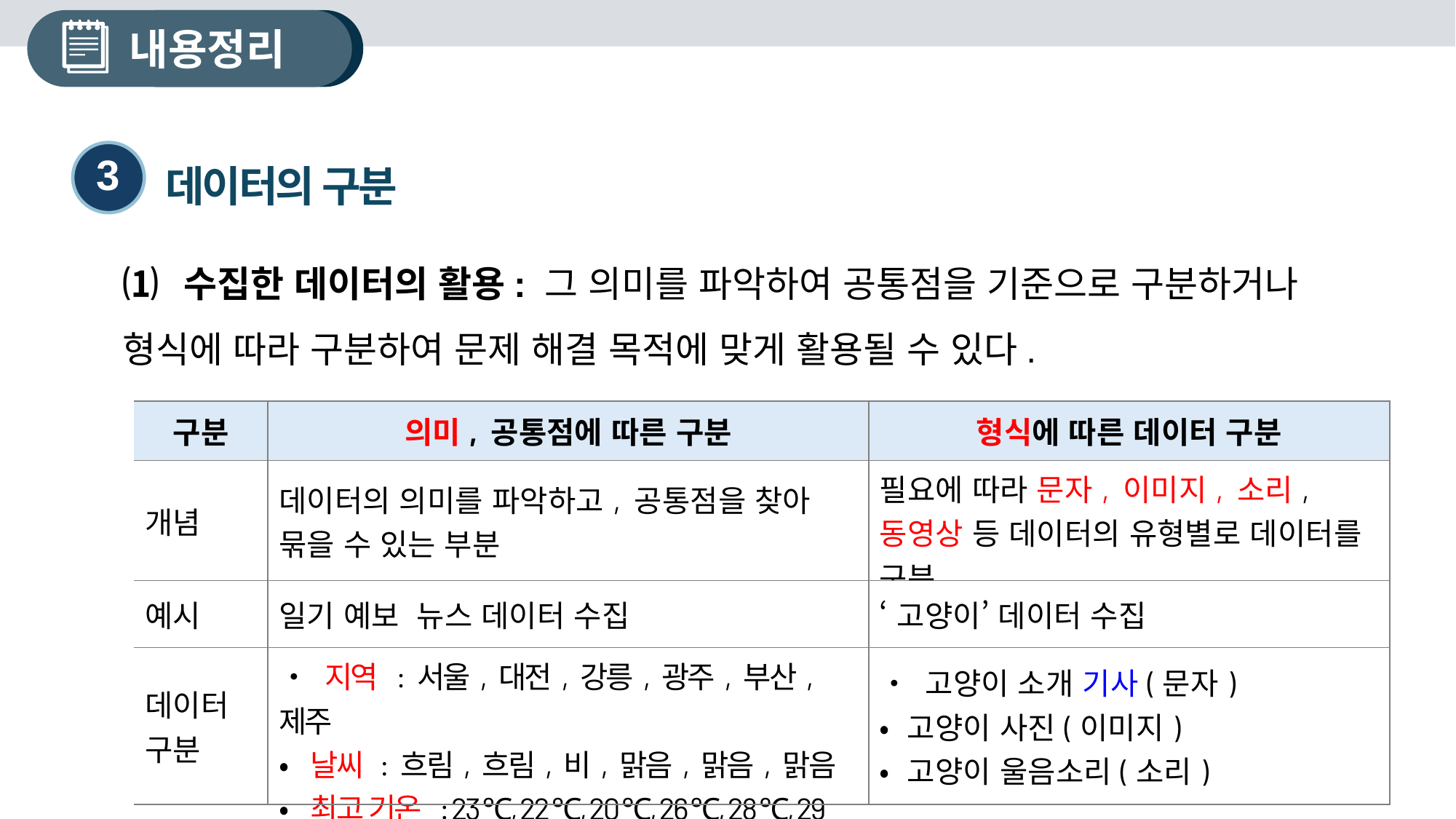

내용정리

3
데이터의 구분
⑴  수집한 데이터의 활용: 그 의미를 파악하여 공통점을 기준으로 구분하거나 형식에 따라 구분하여 문제 해결 목적에 맞게 활용될 수 있다.
| 구분 | 의미, 공통점에 따른 구분 | 형식에 따른 데이터 구분 |
| --- | --- | --- |
| 개념 | 데이터의 의미를 파악하고, 공통점을 찾아 묶을 수 있는 부분 | 필요에 따라 문자, 이미지, 소리, 동영상 등 데이터의 유형별로 데이터를 구분 |
| 예시 | 일기 예보 뉴스 데이터 수집 | ‘고양이’ 데이터 수집 |
| 데이터 구분 | • 지역 : 서울, 대전, 강릉, 광주, 부산, 제주 • 날씨 : 흐림, 흐림, 비, 맑음, 맑음, 맑음 • 최고 기온 : 23 ℃, 22 ℃, 20 ℃, 26 ℃, 28 ℃, 29 ℃ | • 고양이 소개 기사(문자) • 고양이 사진(이미지) • 고양이 울음소리(소리) |